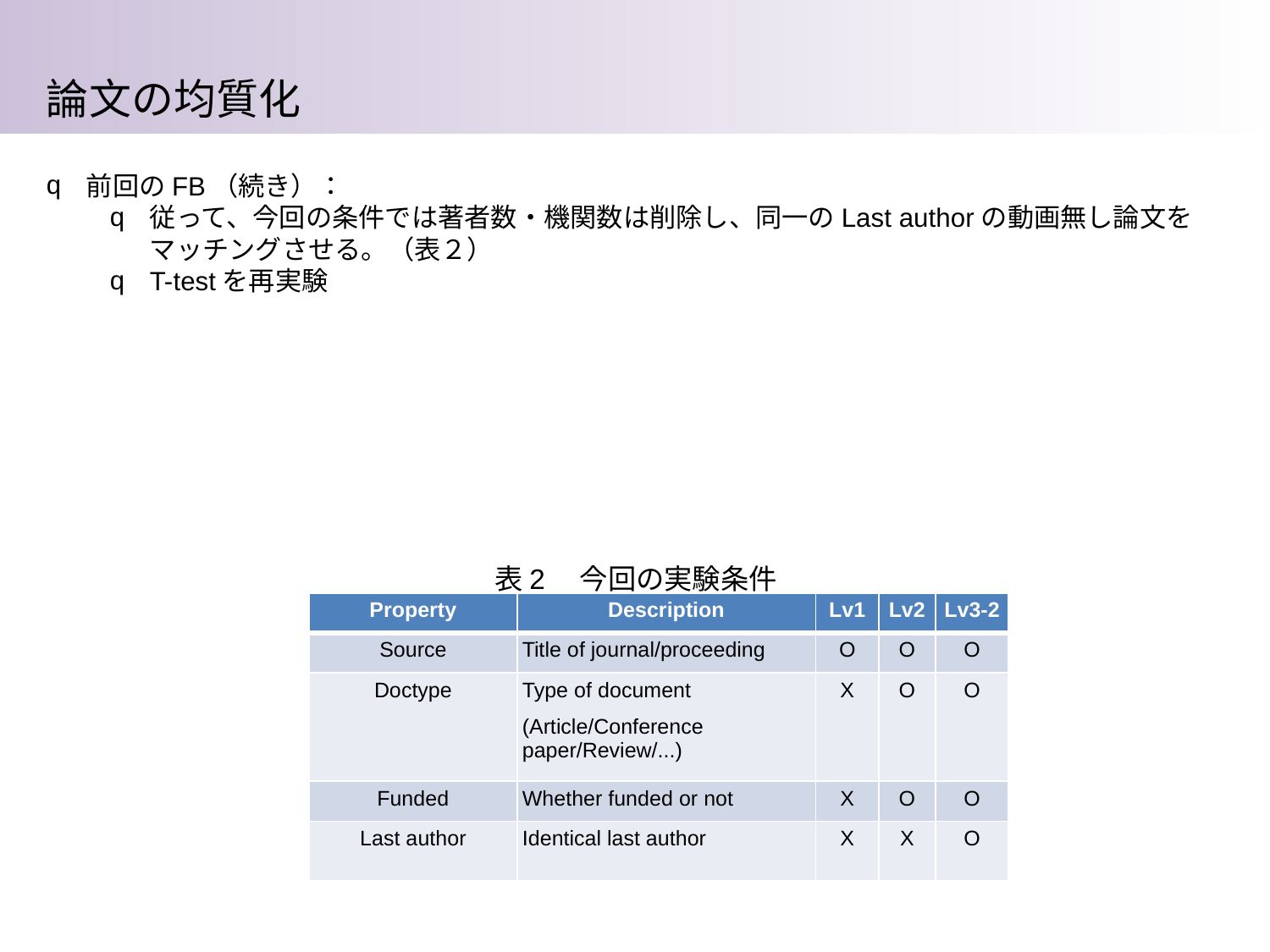

論文の均質化
前回のFB（続き）：
従って、今回の条件では著者数・機関数は削除し、同一のLast authorの動画無し論文をマッチングさせる。（表２）
T-testを再実験

表2　今回の実験条件
| Property | Description | Lv1 | Lv2 | Lv3-2 |
| --- | --- | --- | --- | --- |
| Source | Title of journal/proceeding | O | O | O |
| Doctype | Type of document (Article/Conference paper/Review/...) | X | O | O |
| Funded | Whether funded or not | X | O | O |
| Last author | Identical last author | X | X | O |